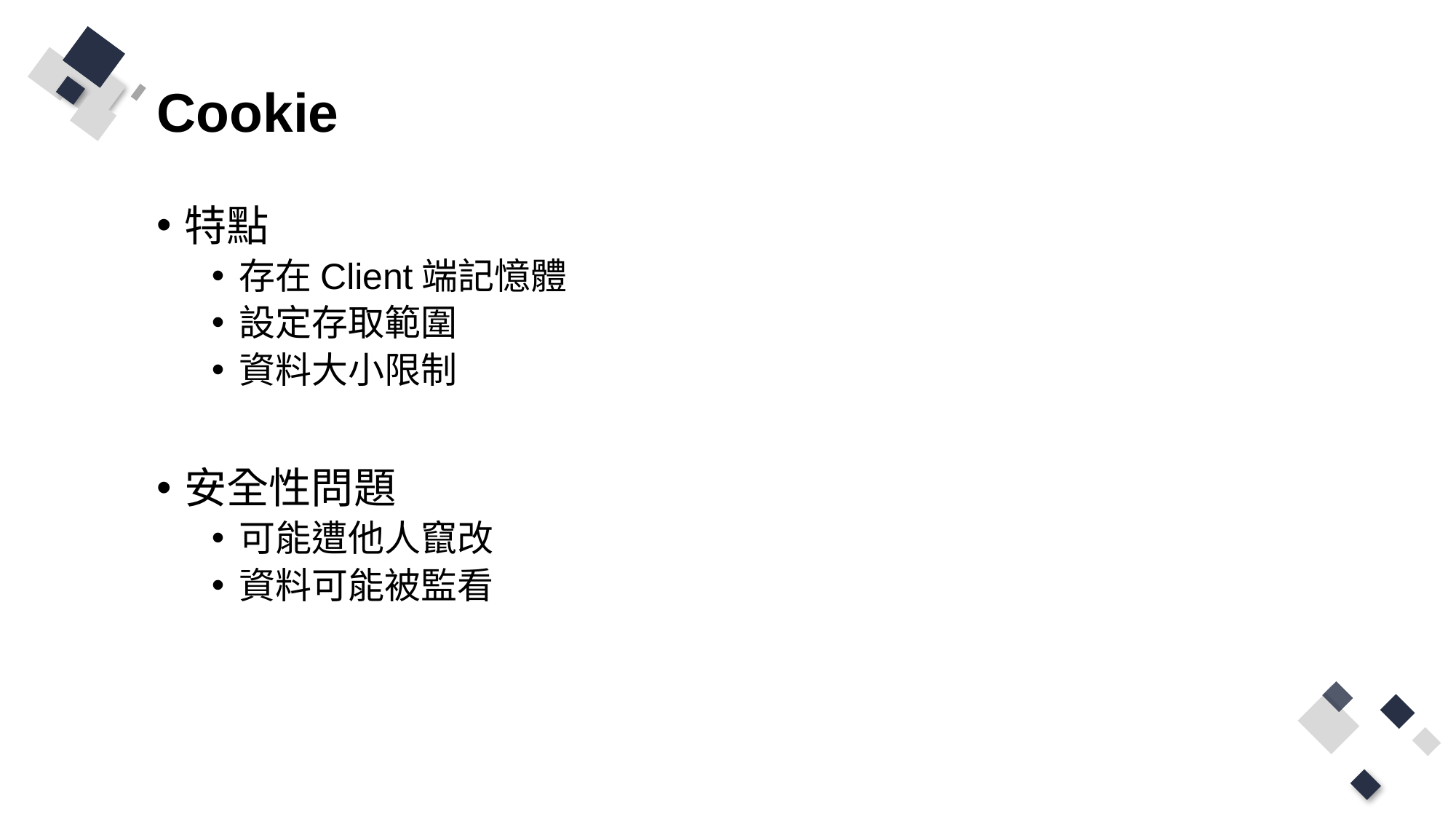

# Cookie
特點
存在Client端記憶體
設定存取範圍
資料大小限制

安全性問題
可能遭他人竄改
資料可能被監看